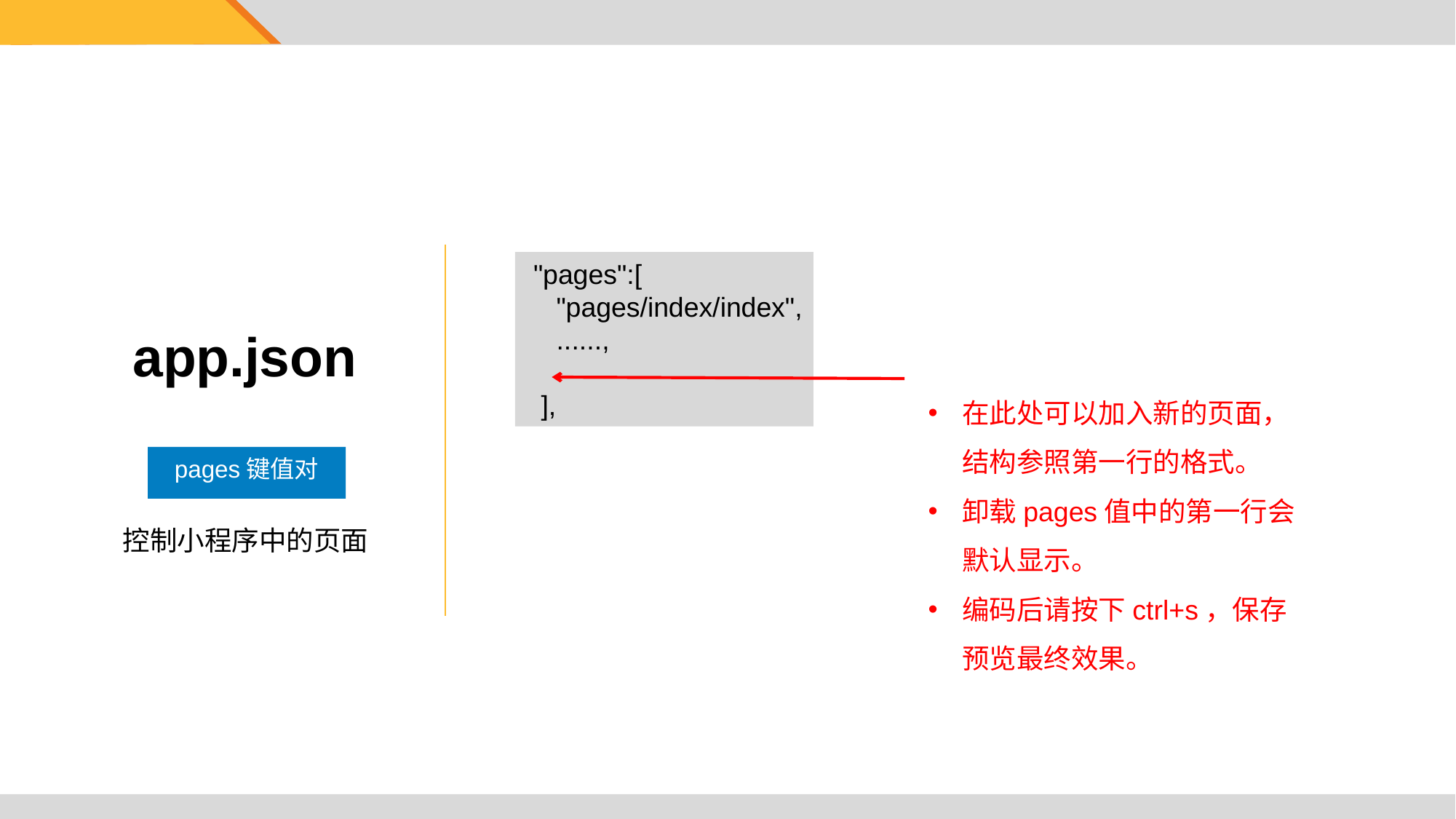

"pages":[
    "pages/index/index",
    ......,

  ],
app.json
在此处可以加入新的页面，结构参照第一行的格式。
卸载pages值中的第一行会默认显示。
编码后请按下ctrl+s，保存预览最终效果。

pages键值对

控制小程序中的页面